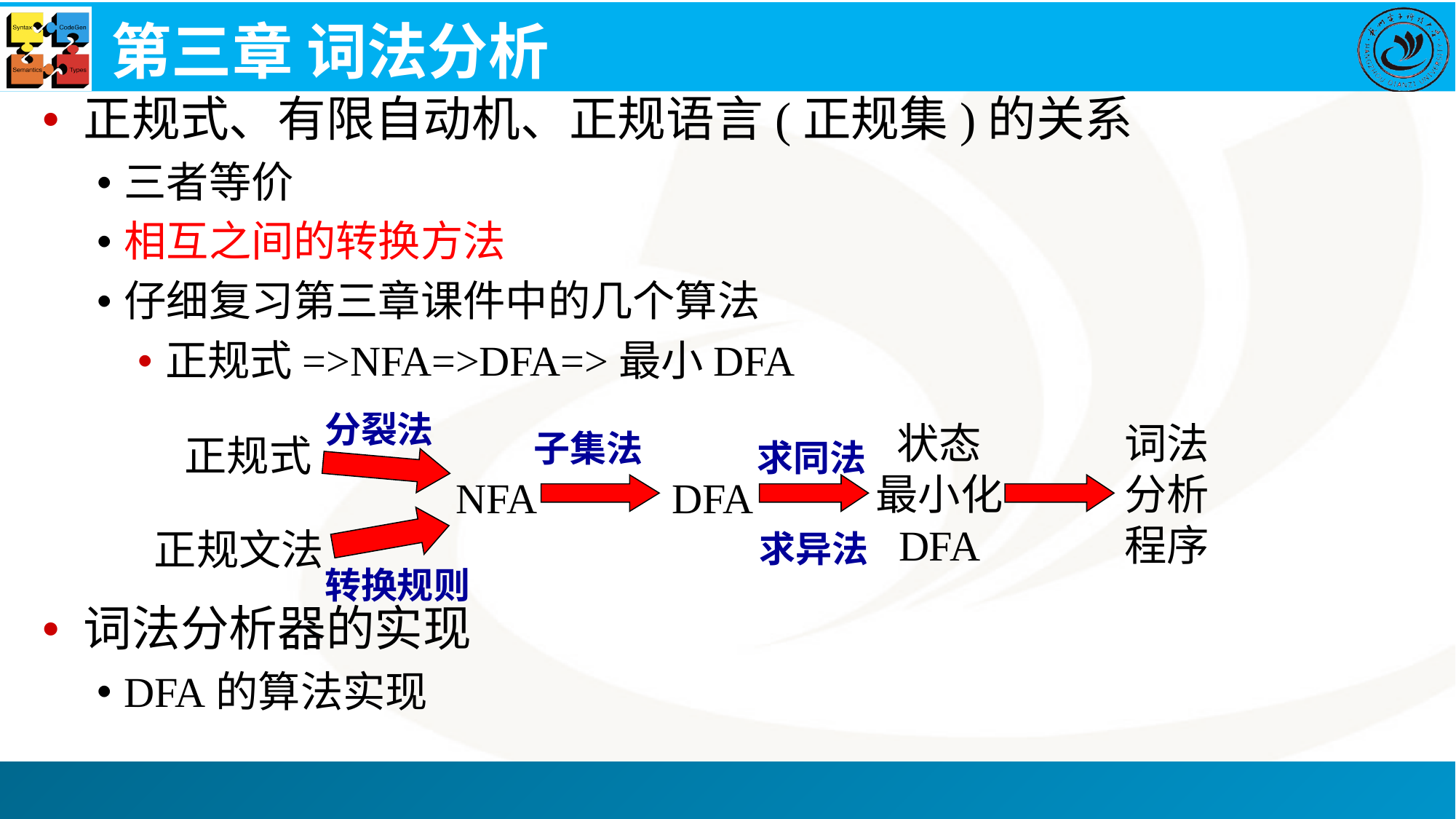

# 第三章 词法分析
正规式、有限自动机、正规语言(正规集)的关系
三者等价
相互之间的转换方法
仔细复习第三章课件中的几个算法
正规式=>NFA=>DFA=>最小DFA

词法分析器的实现
DFA的算法实现
分裂法
状态
最小化
DFA
词法
分析
程序
子集法
正规式
求同法

DFA
NFA

正规文法
求异法
转换规则
15